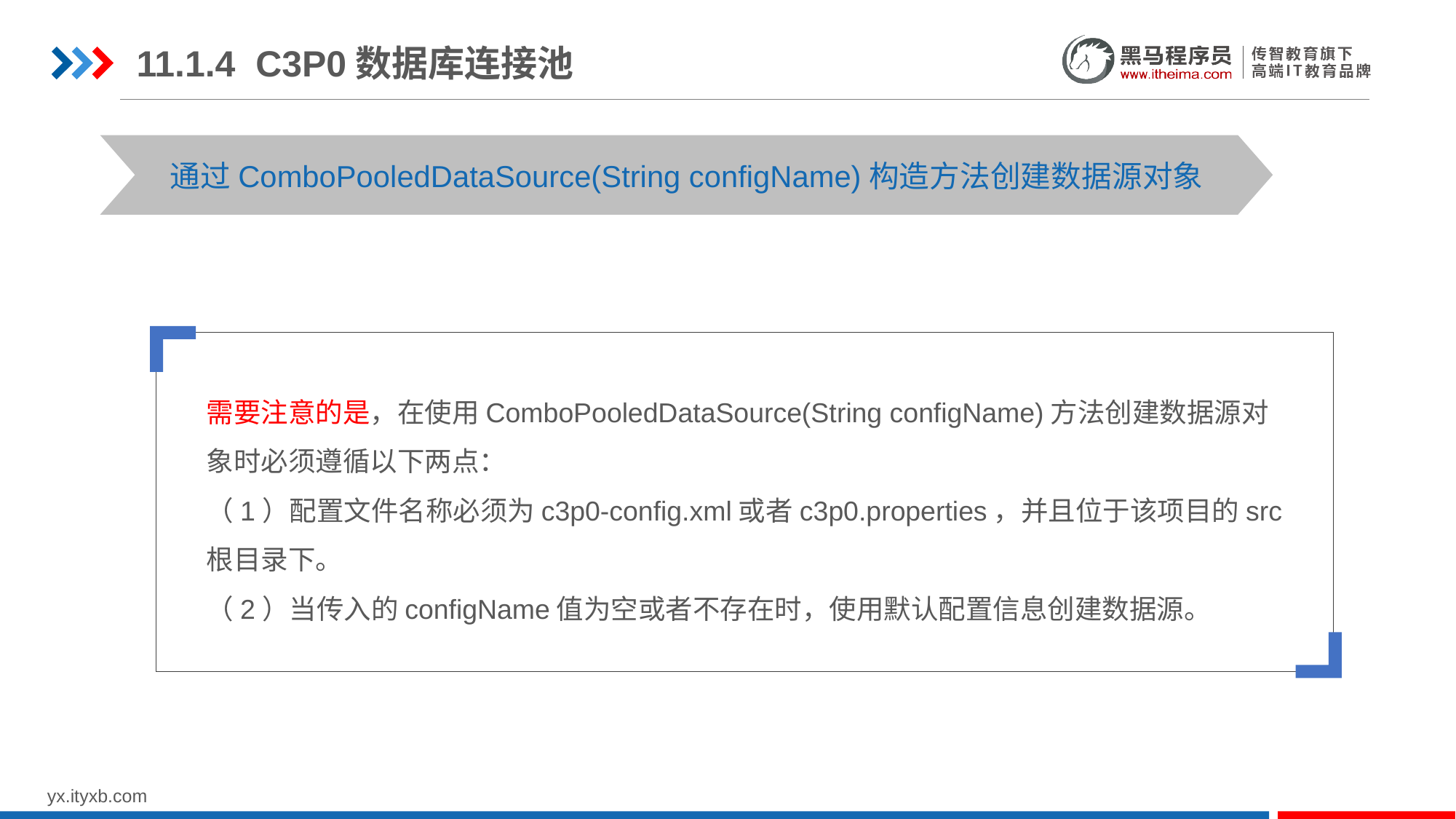

11.1.4  C3P0数据库连接池

STEP  01
STEP  03
通过ComboPooledDataSource(String configName)构造方法创建数据源对象

需要注意的是，在使用ComboPooledDataSource(String configName)方法创建数据源对象时必须遵循以下两点：
（1）配置文件名称必须为c3p0-config.xml或者c3p0.properties，并且位于该项目的src根目录下。
（2）当传入的configName值为空或者不存在时，使用默认配置信息创建数据源。